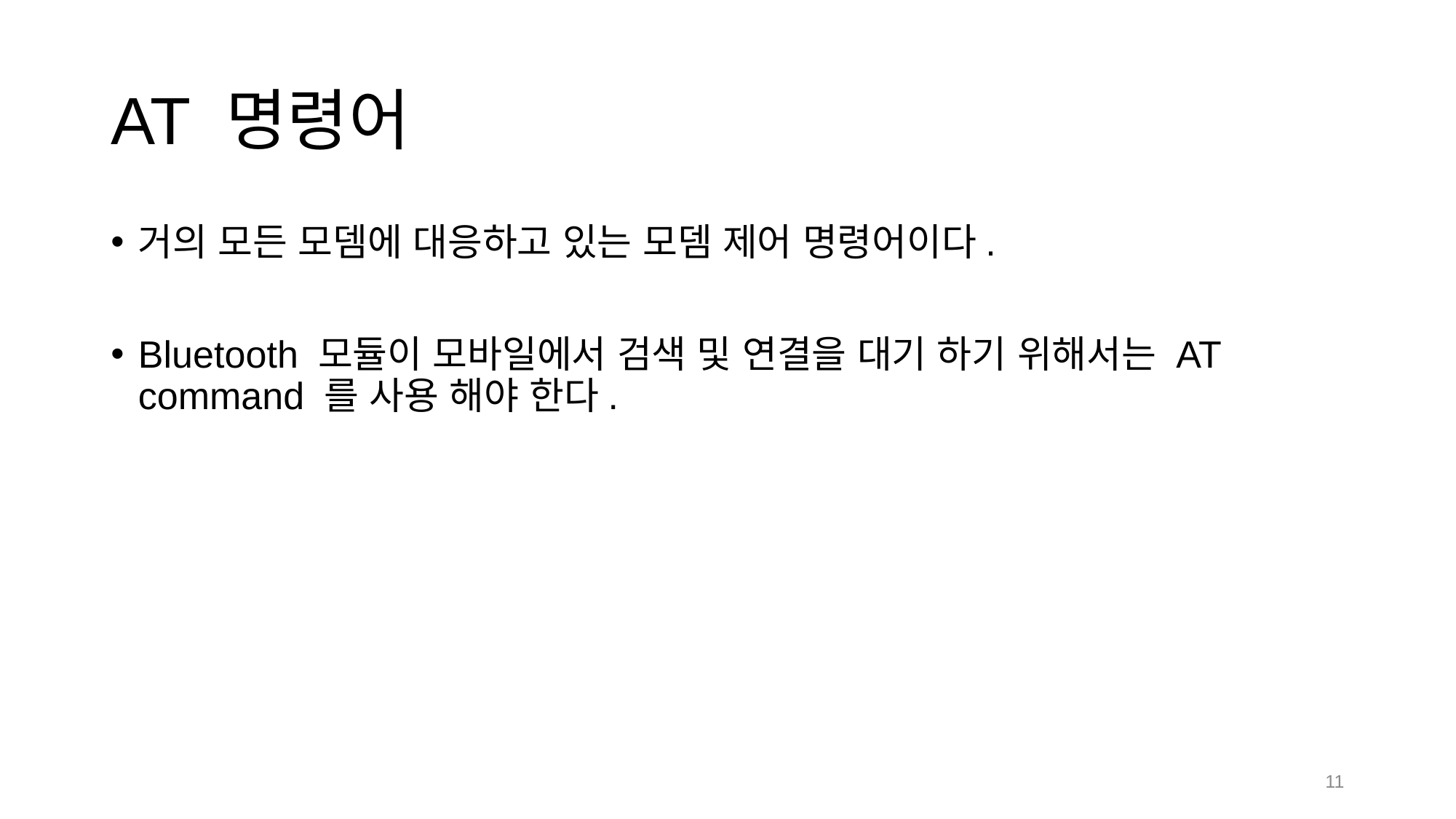

# AT 명령어
거의 모든 모뎀에 대응하고 있는 모뎀 제어 명령어이다.

Bluetooth 모듈이 모바일에서 검색 및 연결을 대기 하기 위해서는 AT command 를 사용 해야 한다.

11